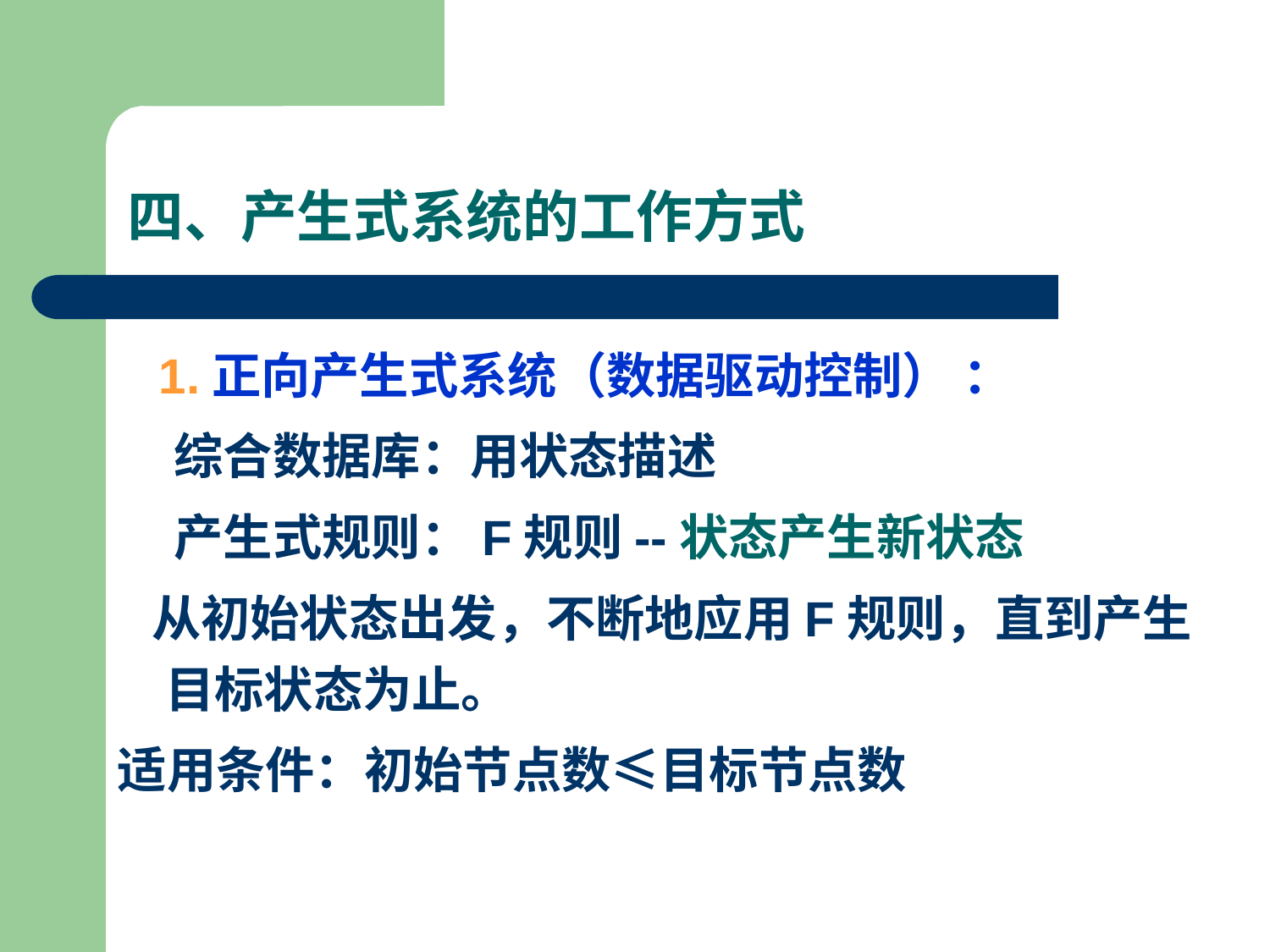

# 四、产生式系统的工作方式
   1.正向产生式系统（数据驱动控制） ：
    综合数据库：用状态描述
    产生式规则：F规则--状态产生新状态
  从初始状态出发，不断地应用F规则，直到产生目标状态为止。
适用条件：初始节点数≤目标节点数
33